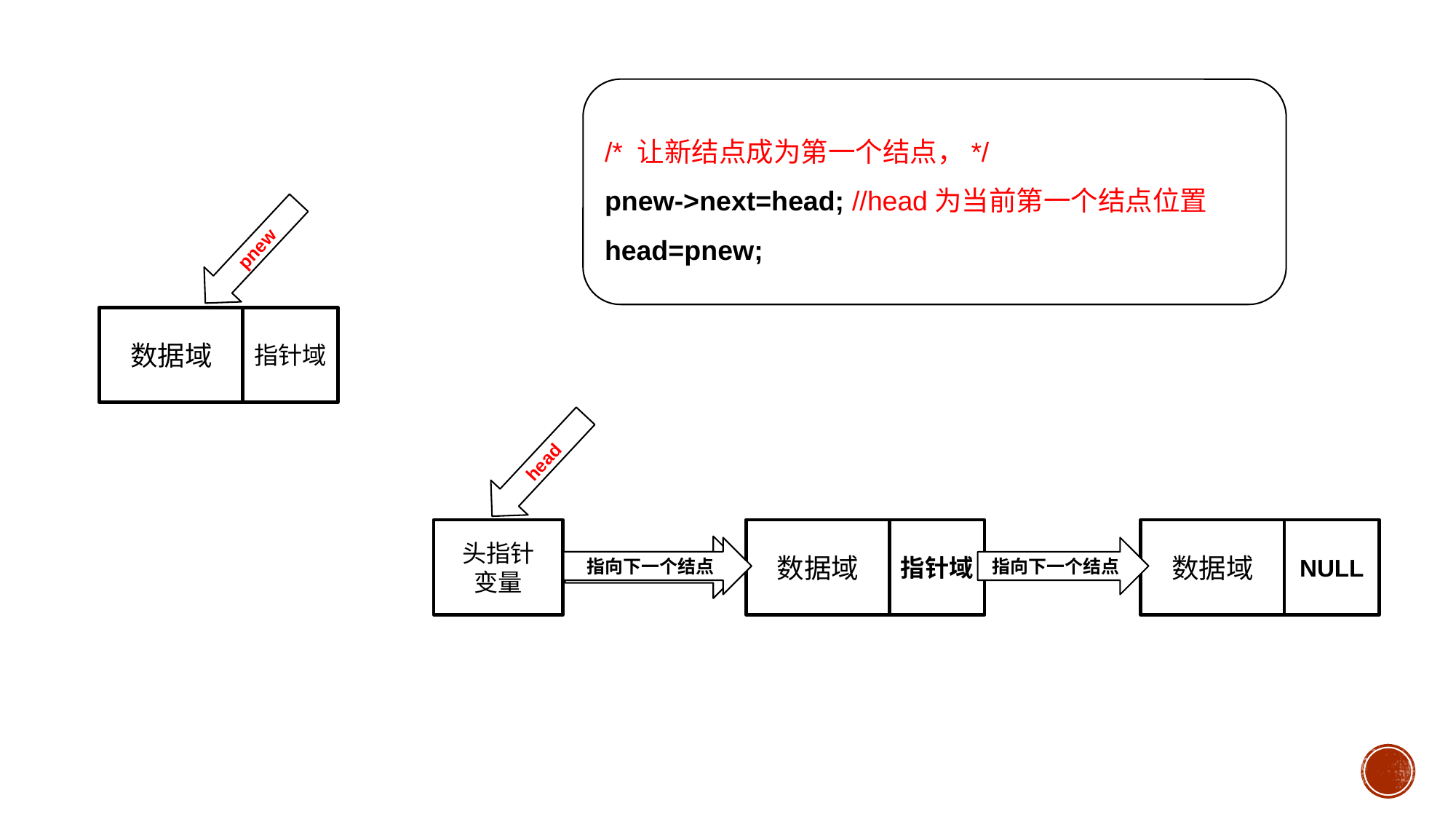

/* 让新结点成为第一个结点，*/
pnew->next=head; //head为当前第一个结点位置
head=pnew;
pnew
数据域
指针域
head
头指针
变量
指向第一个结点
数据域
指针域
数据域
NULL
指向下一个结点
指向下一个结点